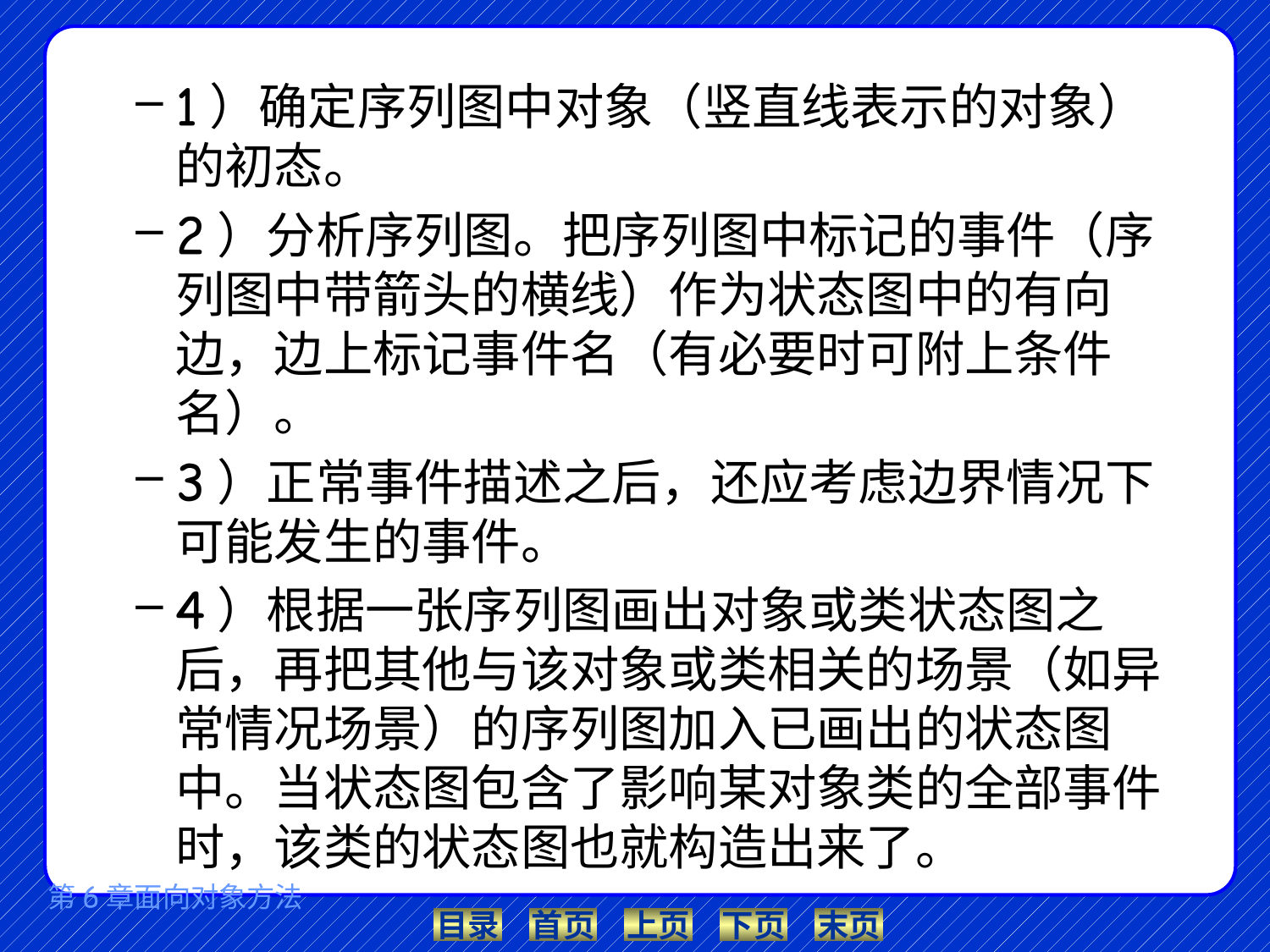

#
1）确定序列图中对象（竖直线表示的对象）的初态。
2）分析序列图。把序列图中标记的事件（序列图中带箭头的横线）作为状态图中的有向边，边上标记事件名（有必要时可附上条件名）。
3）正常事件描述之后，还应考虑边界情况下可能发生的事件。
4）根据一张序列图画出对象或类状态图之后，再把其他与该对象或类相关的场景（如异常情况场景）的序列图加入已画出的状态图中。当状态图包含了影响某对象类的全部事件时，该类的状态图也就构造出来了。
第6章面向对象方法